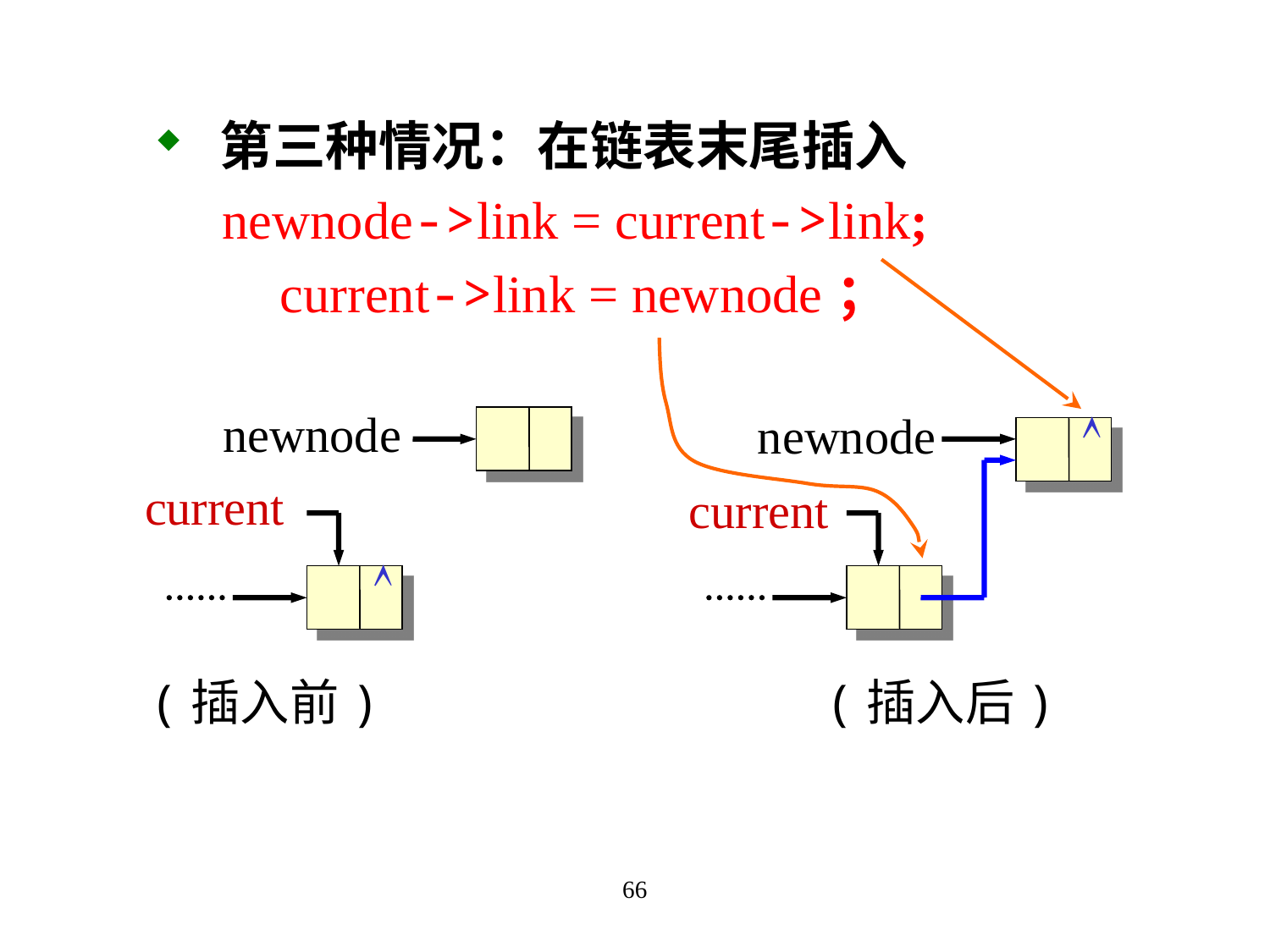

第三种情况：在链表末尾插入
     newnode->link = current->link;
		 current->link = newnode；

newnode
newnode
∧

current
current

∧

(插入前)               (插入后)
66